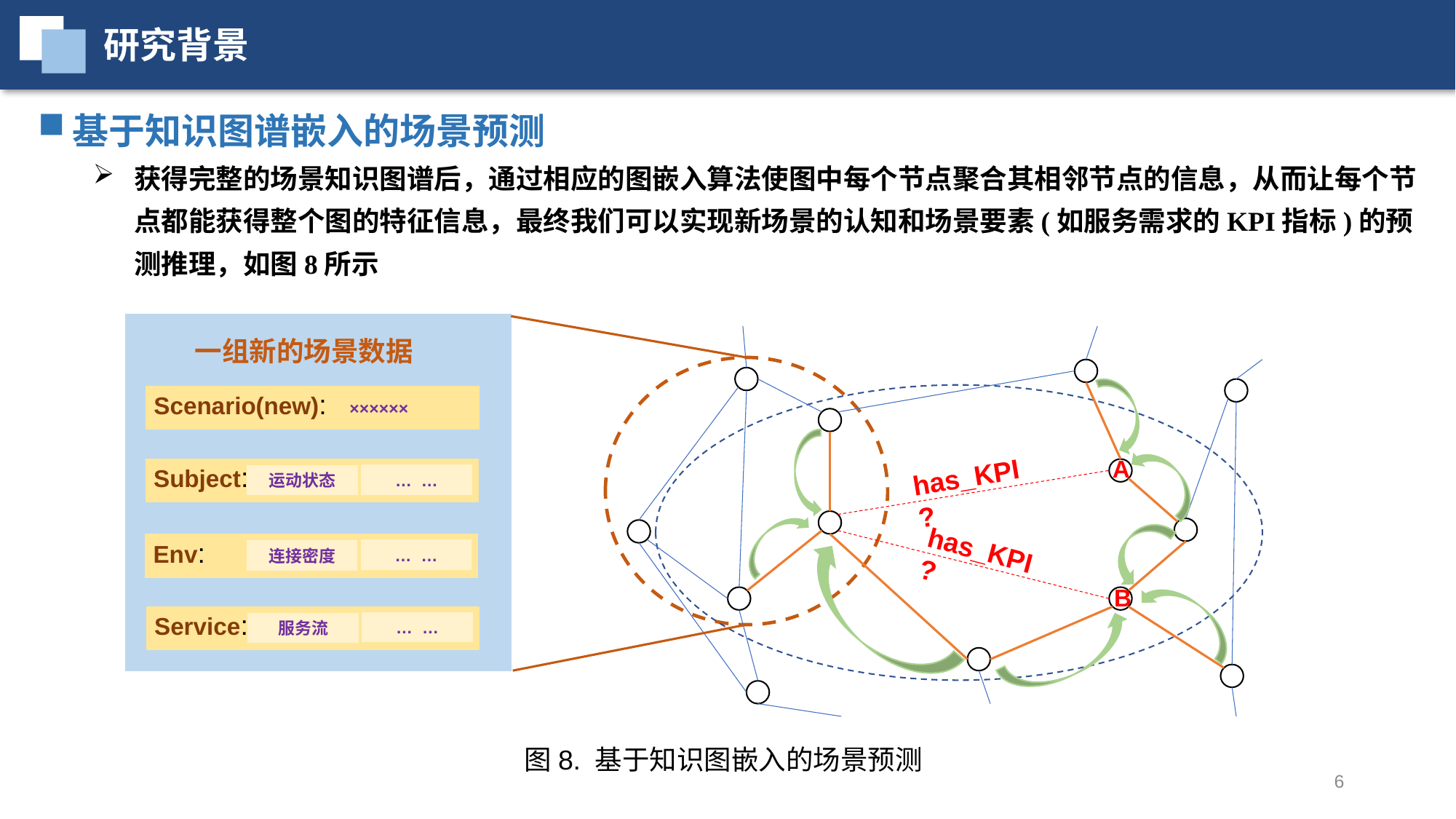

研究背景

基于知识图谱嵌入的场景预测
获得完整的场景知识图谱后，通过相应的图嵌入算法使图中每个节点聚合其相邻节点的信息，从而让每个节点都能获得整个图的特征信息，最终我们可以实现新场景的认知和场景要素(如服务需求的KPI指标)的预测推理，如图8所示

一组新的场景数据

Scenario(new):   ××××××

A
has_KPI ?
Subject:

…  …

运动状态

Env:
has_KPI ?

…  …
连接密度
B

Service:

…  …
服务流

图8. 基于知识图嵌入的场景预测
6